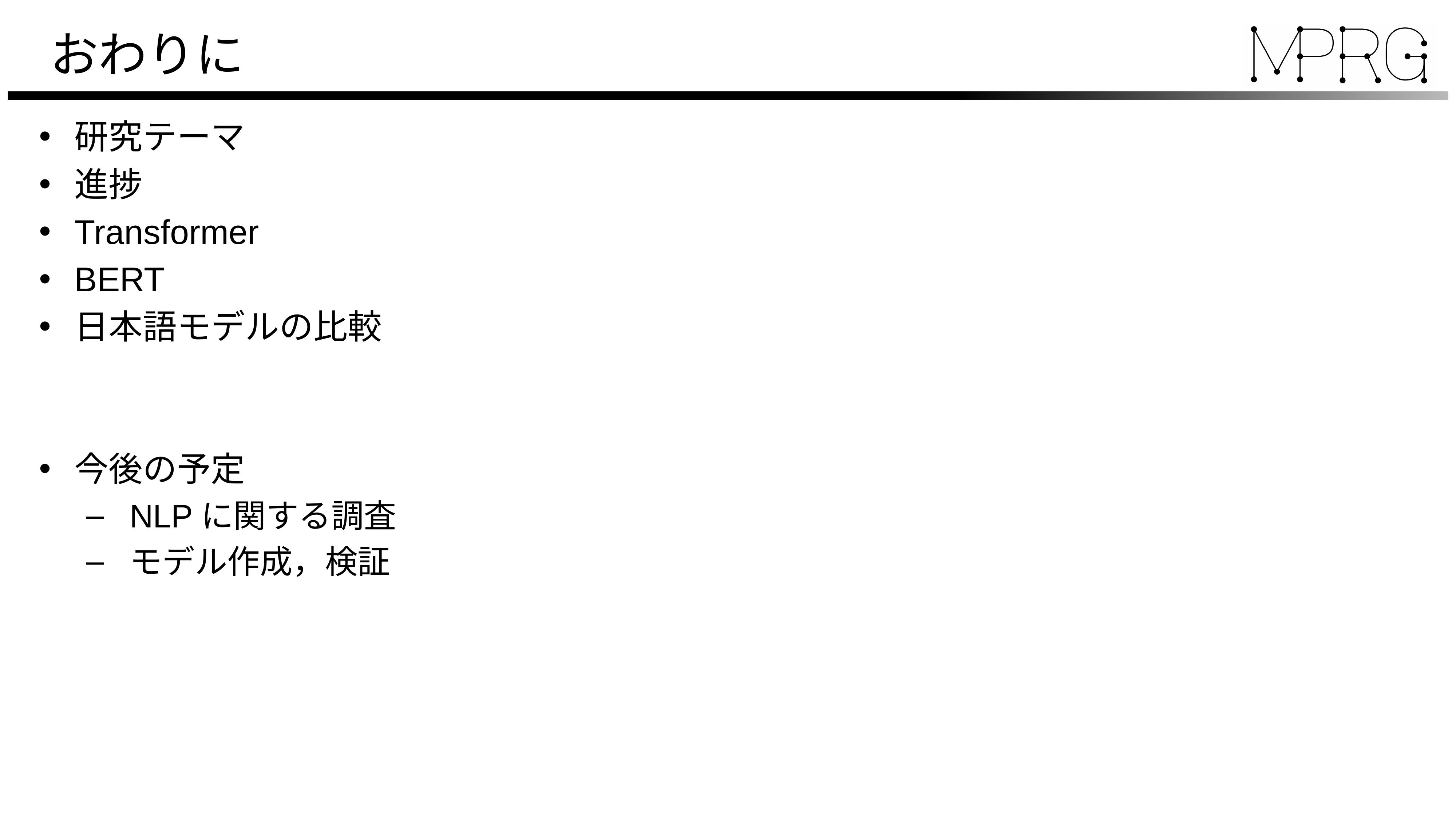

# おわりに
研究テーマ
進捗
Transformer
BERT
日本語モデルの比較

今後の予定
NLPに関する調査
モデル作成，検証